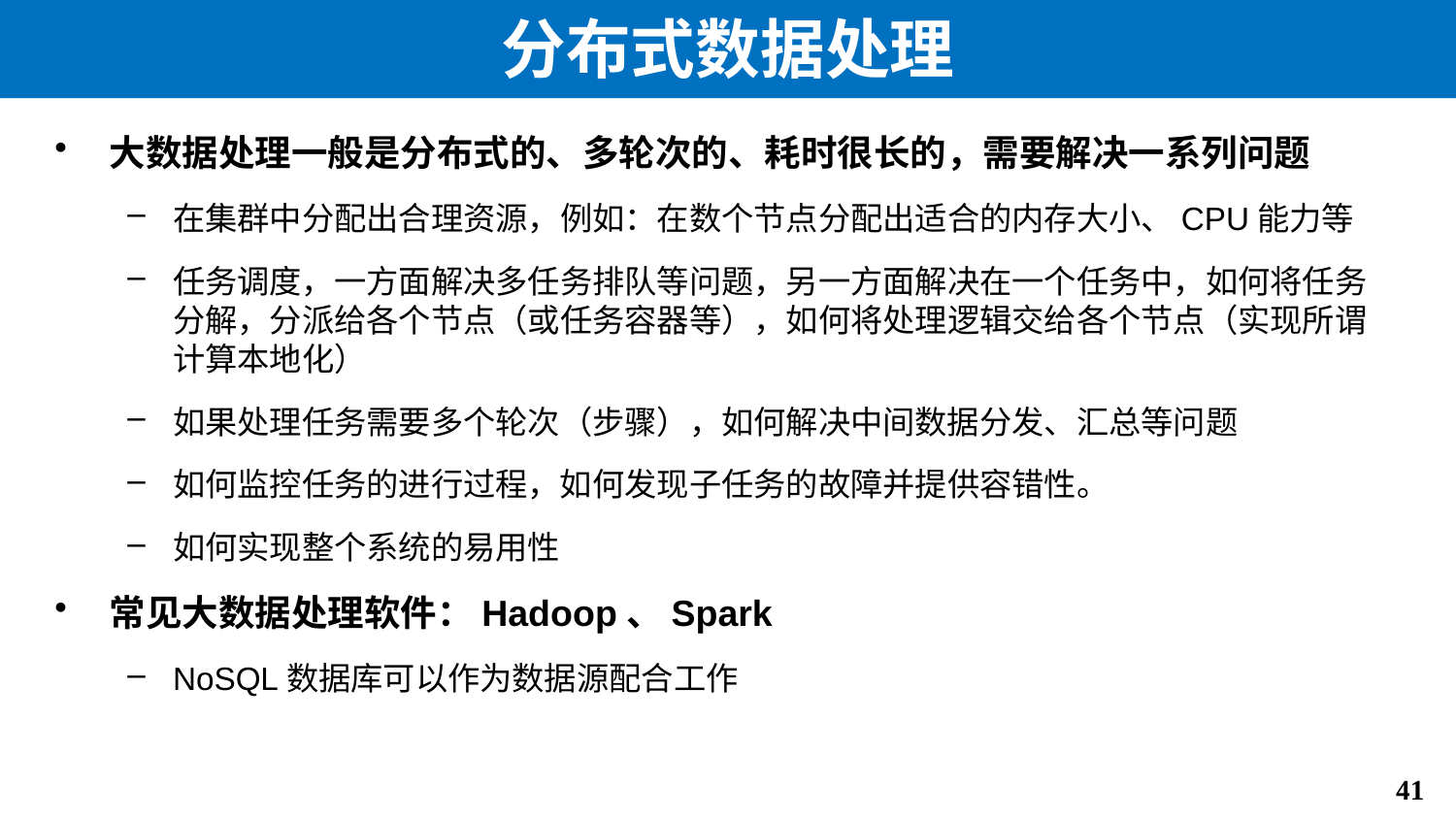

# 分布式数据处理
大数据处理一般是分布式的、多轮次的、耗时很长的，需要解决一系列问题
在集群中分配出合理资源，例如：在数个节点分配出适合的内存大小、CPU能力等
任务调度，一方面解决多任务排队等问题，另一方面解决在一个任务中，如何将任务分解，分派给各个节点（或任务容器等），如何将处理逻辑交给各个节点（实现所谓计算本地化）
如果处理任务需要多个轮次（步骤），如何解决中间数据分发、汇总等问题
如何监控任务的进行过程，如何发现子任务的故障并提供容错性。
如何实现整个系统的易用性
常见大数据处理软件：Hadoop、Spark
NoSQL数据库可以作为数据源配合工作